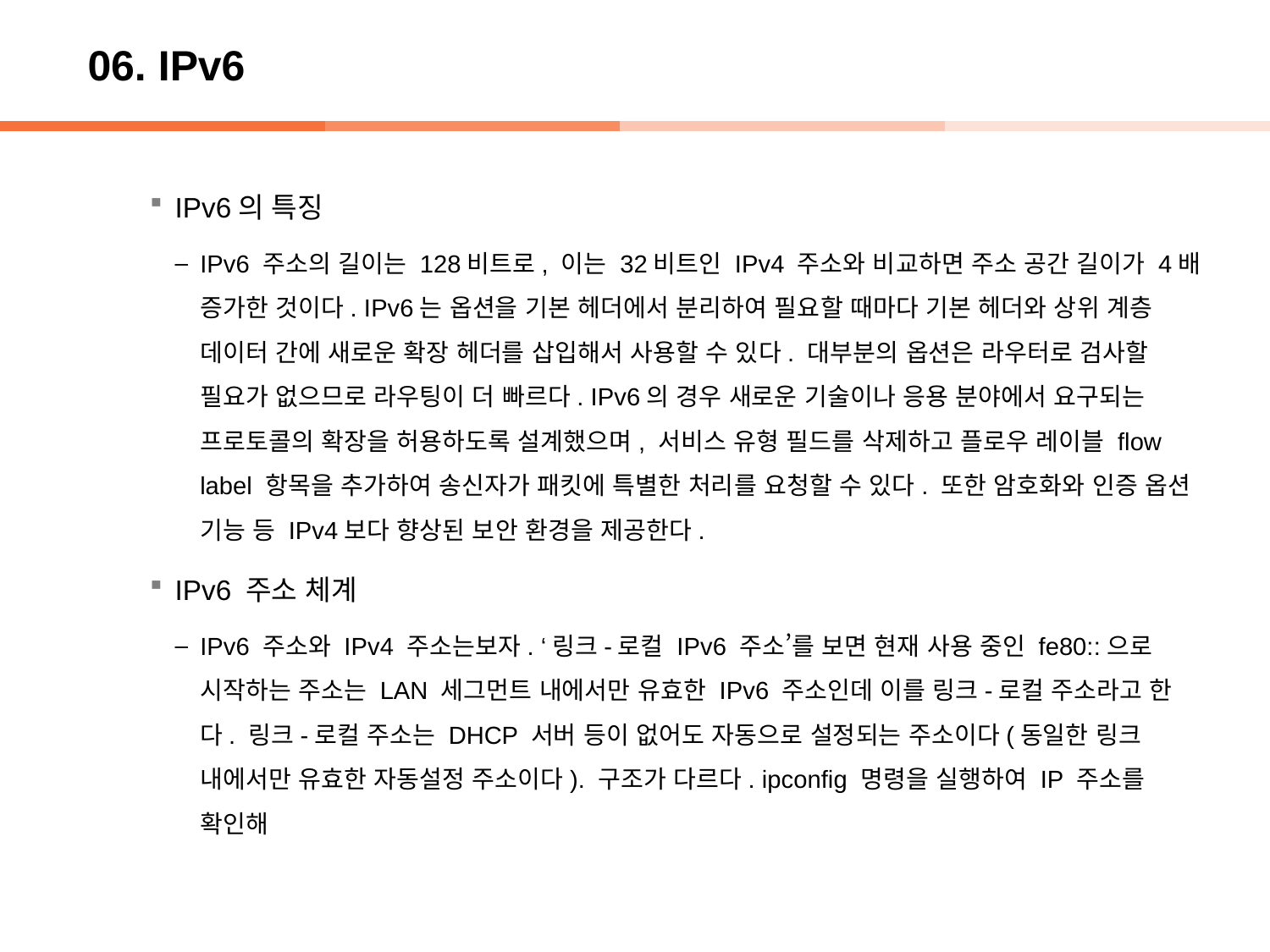

# 06. IPv6
IPv6의 특징
IPv6 주소의 길이는 128비트로, 이는 32비트인 IPv4 주소와 비교하면 주소 공간 길이가 4배 증가한 것이다. IPv6는 옵션을 기본 헤더에서 분리하여 필요할 때마다 기본 헤더와 상위 계층 데이터 간에 새로운 확장 헤더를 삽입해서 사용할 수 있다. 대부분의 옵션은 라우터로 검사할 필요가 없으므로 라우팅이 더 빠르다. IPv6의 경우 새로운 기술이나 응용 분야에서 요구되는 프로토콜의 확장을 허용하도록 설계했으며, 서비스 유형 필드를 삭제하고 플로우 레이블 flow label 항목을 추가하여 송신자가 패킷에 특별한 처리를 요청할 수 있다. 또한 암호화와 인증 옵션 기능 등 IPv4보다 향상된 보안 환경을 제공한다.
IPv6 주소 체계
IPv6 주소와 IPv4 주소는보자. ‘링크-로컬 IPv6 주소’를 보면 현재 사용 중인 fe80::으로 시작하는 주소는 LAN 세그먼트 내에서만 유효한 IPv6 주소인데 이를 링크-로컬 주소라고 한다. 링크-로컬 주소는 DHCP 서버 등이 없어도 자동으로 설정되는 주소이다(동일한 링크 내에서만 유효한 자동설정 주소이다). 구조가 다르다. ipconfig 명령을 실행하여 IP 주소를 확인해